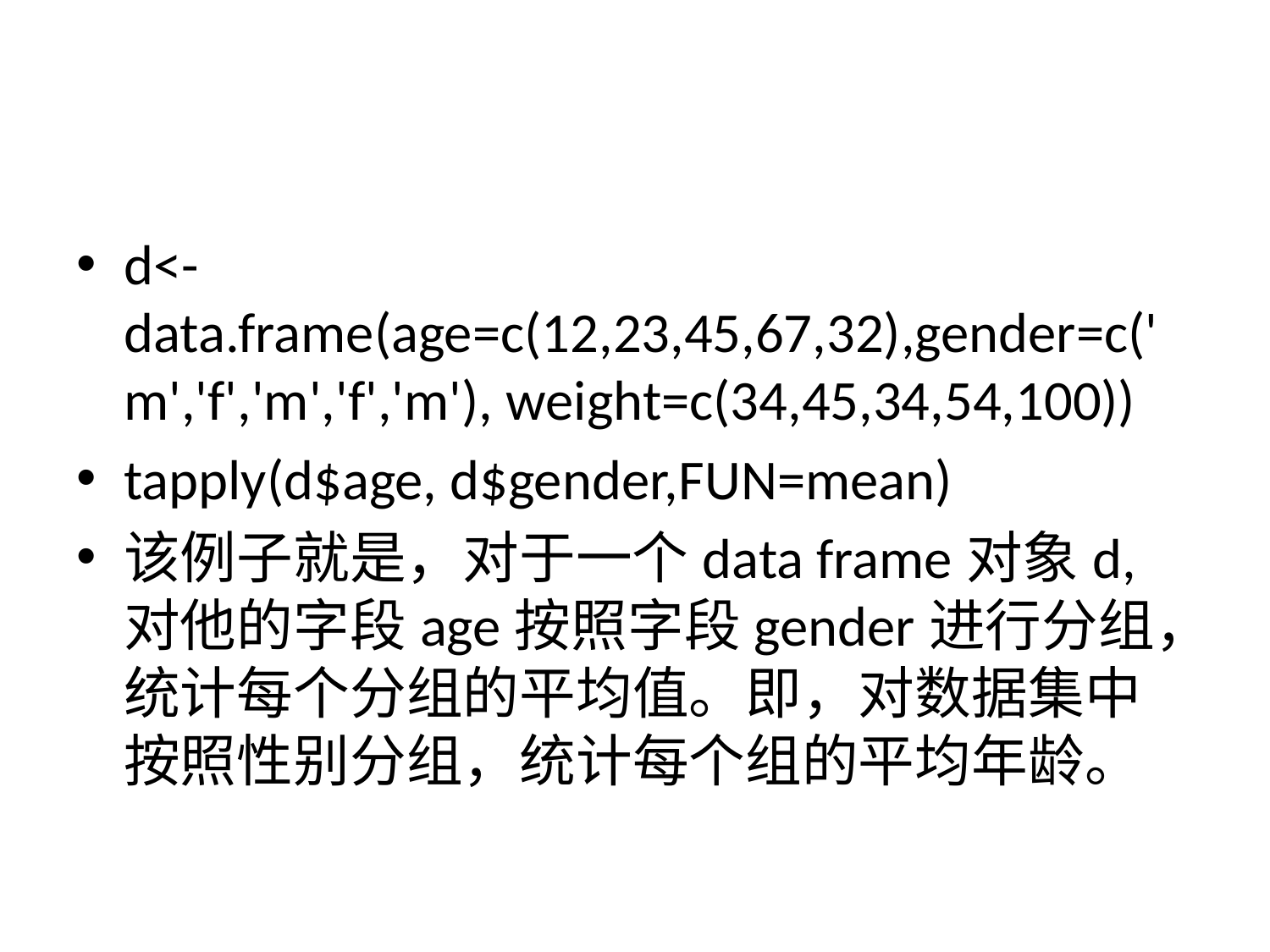

#
d<-data.frame(age=c(12,23,45,67,32),gender=c('m','f','m','f','m'), weight=c(34,45,34,54,100))
tapply(d$age, d$gender,FUN=mean)
该例子就是，对于一个data frame对象d, 对他的字段age按照字段gender进行分组，统计每个分组的平均值。即，对数据集中按照性别分组，统计每个组的平均年龄。